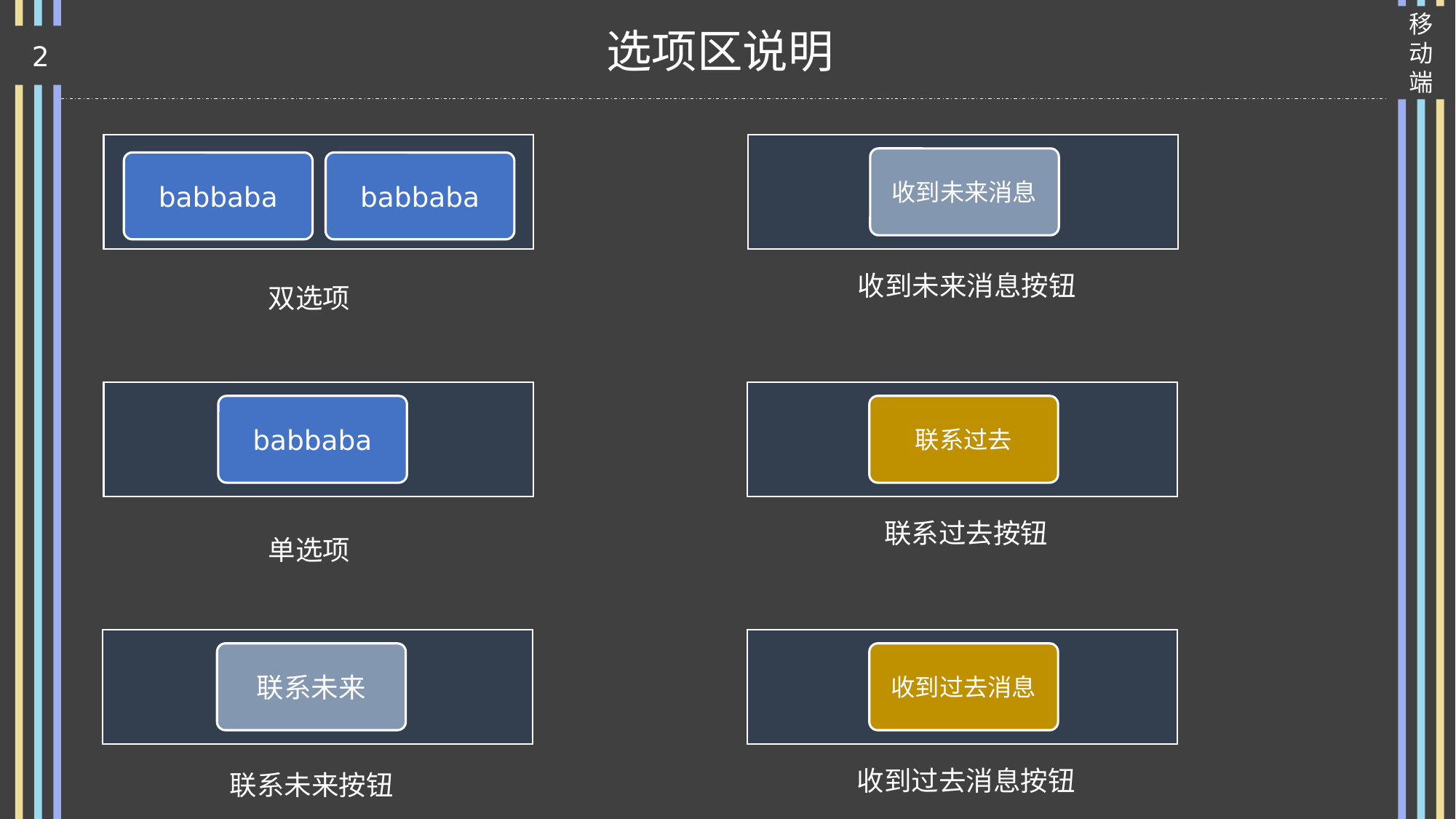

移动端
选项区说明
2

收到未来消息
babbaba
babbaba
收到未来消息按钮
双选项

babbaba
联系过去

联系过去按钮
单选项

联系未来
收到过去消息
收到过去消息按钮
联系未来按钮